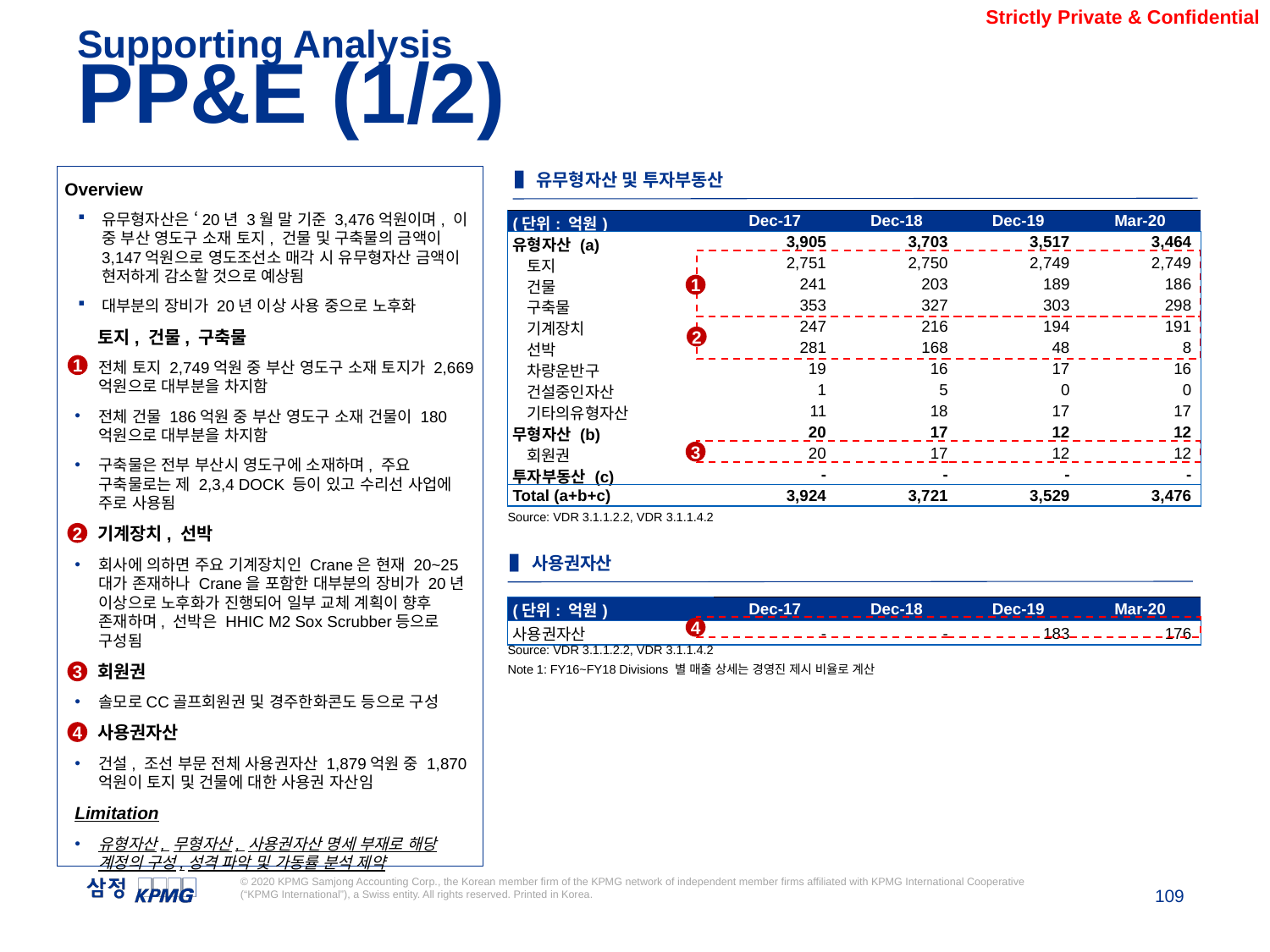

Supporting Analysis
PP&E (1/2)
▌유무형자산 및 투자부동산

Overview
유무형자산은 ‘20년 3월 말 기준 3,476억원이며, 이 중 부산 영도구 소재 토지, 건물 및 구축물의 금액이 3,147억원으로 영도조선소 매각 시 유무형자산 금액이 현저하게 감소할 것으로 예상됨
대부분의 장비가 20년 이상 사용 중으로 노후화
      토지, 건물, 구축물
전체 토지 2,749억원 중 부산 영도구 소재 토지가 2,669억원으로 대부분을 차지함
전체 건물 186억원 중 부산 영도구 소재 건물이 180억원으로 대부분을 차지함
구축물은 전부 부산시 영도구에 소재하며, 주요 구축물로는 제 2,3,4 DOCK 등이 있고 수리선 사업에 주로 사용됨
      기계장치, 선박
회사에 의하면 주요 기계장치인 Crane은 현재 20~25대가 존재하나 Crane을 포함한 대부분의 장비가 20년 이상으로 노후화가 진행되어 일부 교체 계획이 향후 존재하며, 선박은 HHIC M2 Sox Scrubber등으로 구성됨
      회원권
솔모로CC골프회원권 및 경주한화콘도 등으로 구성
      사용권자산
건설, 조선 부문 전체 사용권자산 1,879억원 중 1,870억원이 토지 및 건물에 대한 사용권 자산임
Limitation
유형자산, 무형자산, 사용권자산 명세 부재로 해당 계정의 구성,성격 파악 및 가동률 분석 제약
| (단위: 억원) | Dec-17 | Dec-18 | Dec-19 | Mar-20 |
| --- | --- | --- | --- | --- |
| 유형자산 (a) | 3,905 | 3,703 | 3,517 | 3,464 |
| 토지 | 2,751 | 2,750 | 2,749 | 2,749 |
| 건물 | 241 | 203 | 189 | 186 |
| 구축물 | 353 | 327 | 303 | 298 |
| 기계장치 | 247 | 216 | 194 | 191 |
| 선박 | 281 | 168 | 48 | 8 |
| 차량운반구 | 19 | 16 | 17 | 16 |
| 건설중인자산 | 1 | 5 | 0 | 0 |
| 기타의유형자산 | 11 | 18 | 17 | 17 |
| 무형자산 (b) | 20 | 17 | 12 | 12 |
| 회원권 | 20 | 17 | 12 | 12 |
| 투자부동산 (c) | - | - | - | - |
| Total (a+b+c) | 3,924 | 3,721 | 3,529 | 3,476 |

1

2
1

3
Source: VDR 3.1.1.2.2, VDR 3.1.1.4.2

2
▌사용권자산

| (단위: 억원) | Dec-17 | Dec-18 | Dec-19 | Mar-20 |
| --- | --- | --- | --- | --- |
| 사용권자산 | - | - | 183 | 176 |

4
Source: VDR 3.1.1.2.2, VDR 3.1.1.4.2
3
Note 1: FY16~FY18 Divisions 별 매출 상세는 경영진 제시 비율로 계산
4